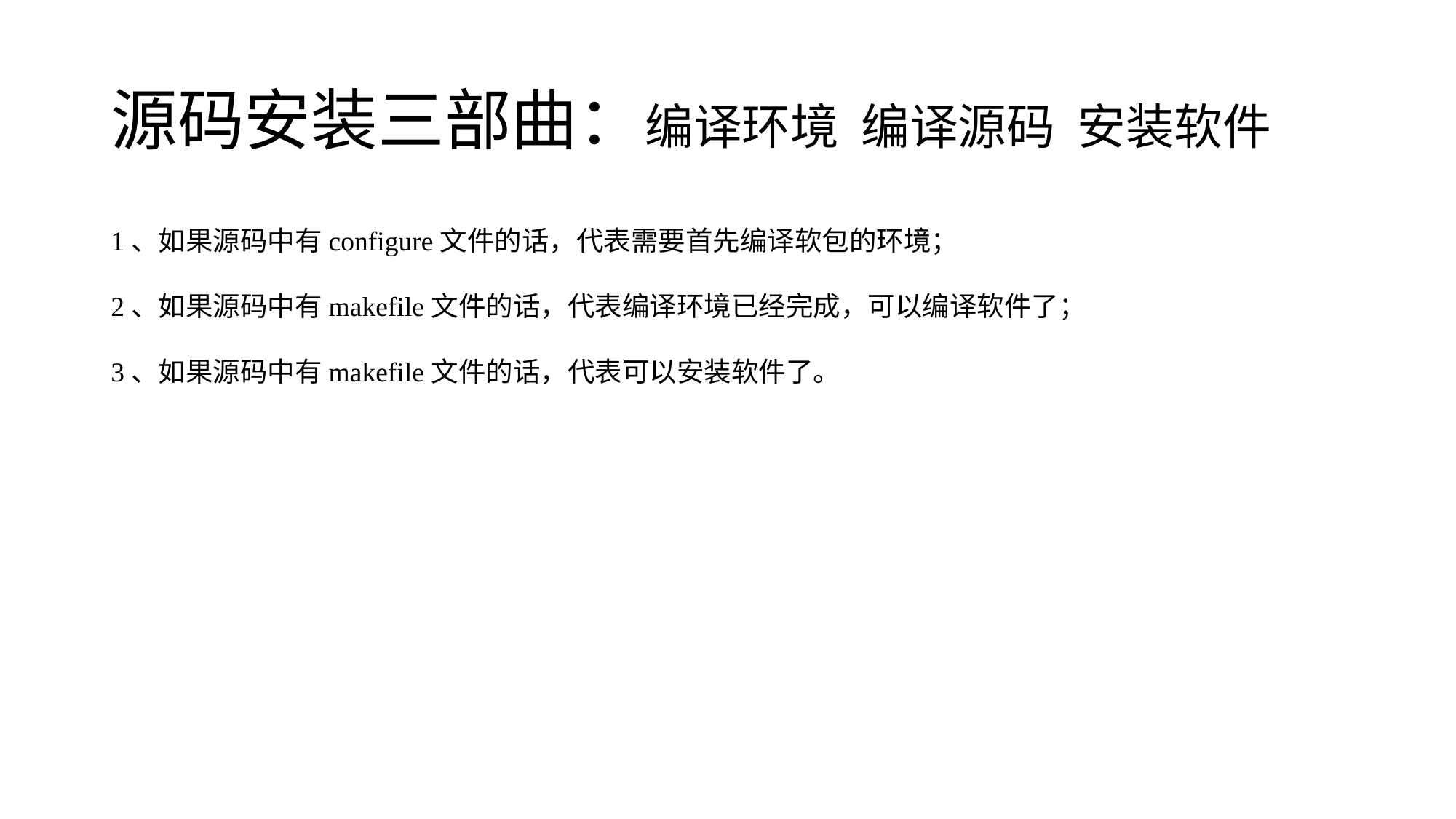

# 源码安装三部曲：编译环境  编译源码  安装软件
1、如果源码中有configure文件的话，代表需要首先编译软包的环境；

2、如果源码中有makefile文件的话，代表编译环境已经完成，可以编译软件了；

3、如果源码中有makefile文件的话，代表可以安装软件了。